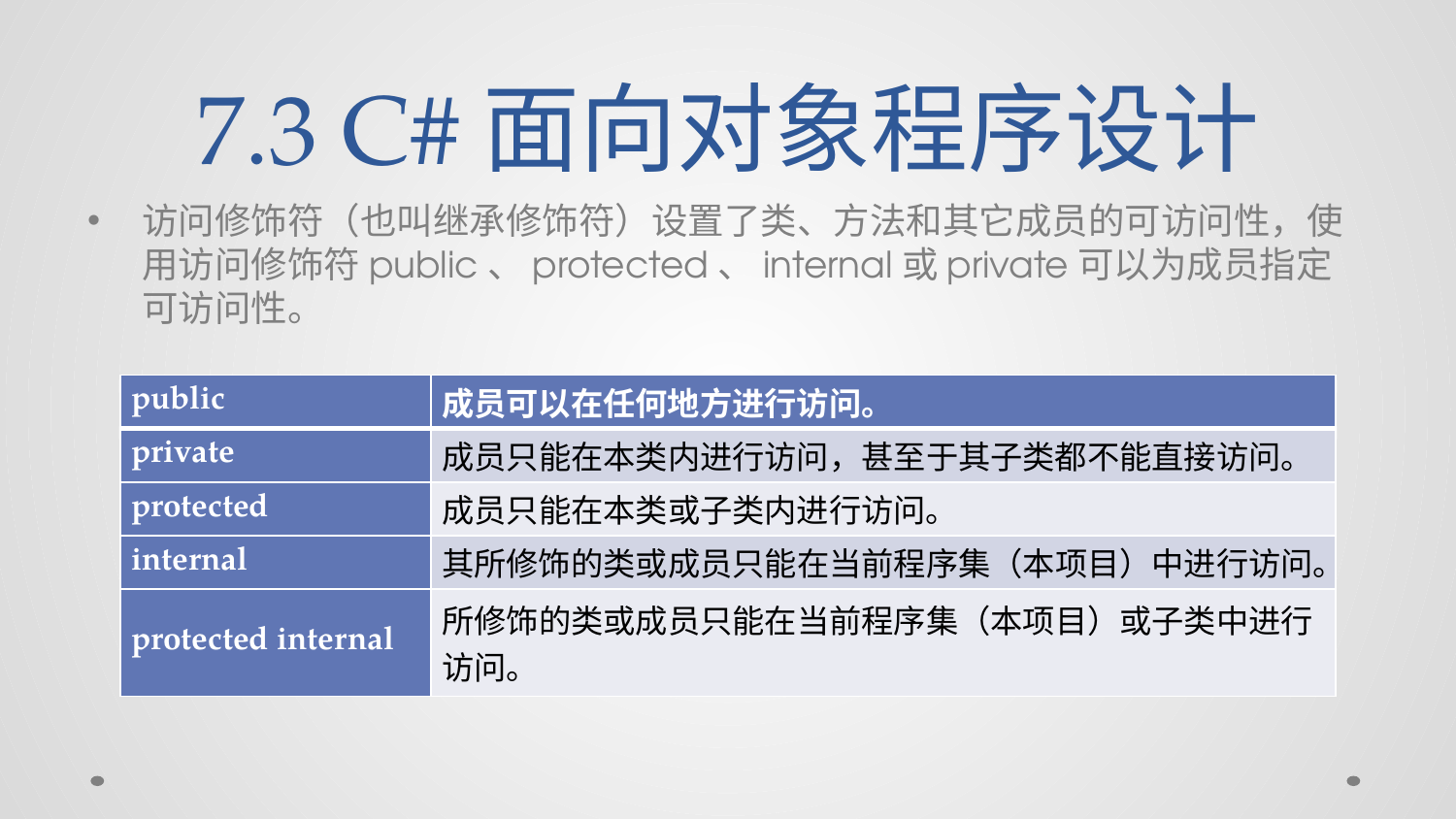

# 7.3 C#面向对象程序设计
访问修饰符（也叫继承修饰符）设置了类、方法和其它成员的可访问性，使用访问修饰符public、protected、internal或private可以为成员指定可访问性。
| public | 成员可以在任何地方进行访问。 |
| --- | --- |
| private | 成员只能在本类内进行访问，甚至于其子类都不能直接访问。 |
| protected | 成员只能在本类或子类内进行访问。 |
| internal | 其所修饰的类或成员只能在当前程序集（本项目）中进行访问。 |
| protected internal | 所修饰的类或成员只能在当前程序集（本项目）或子类中进行访问。 |